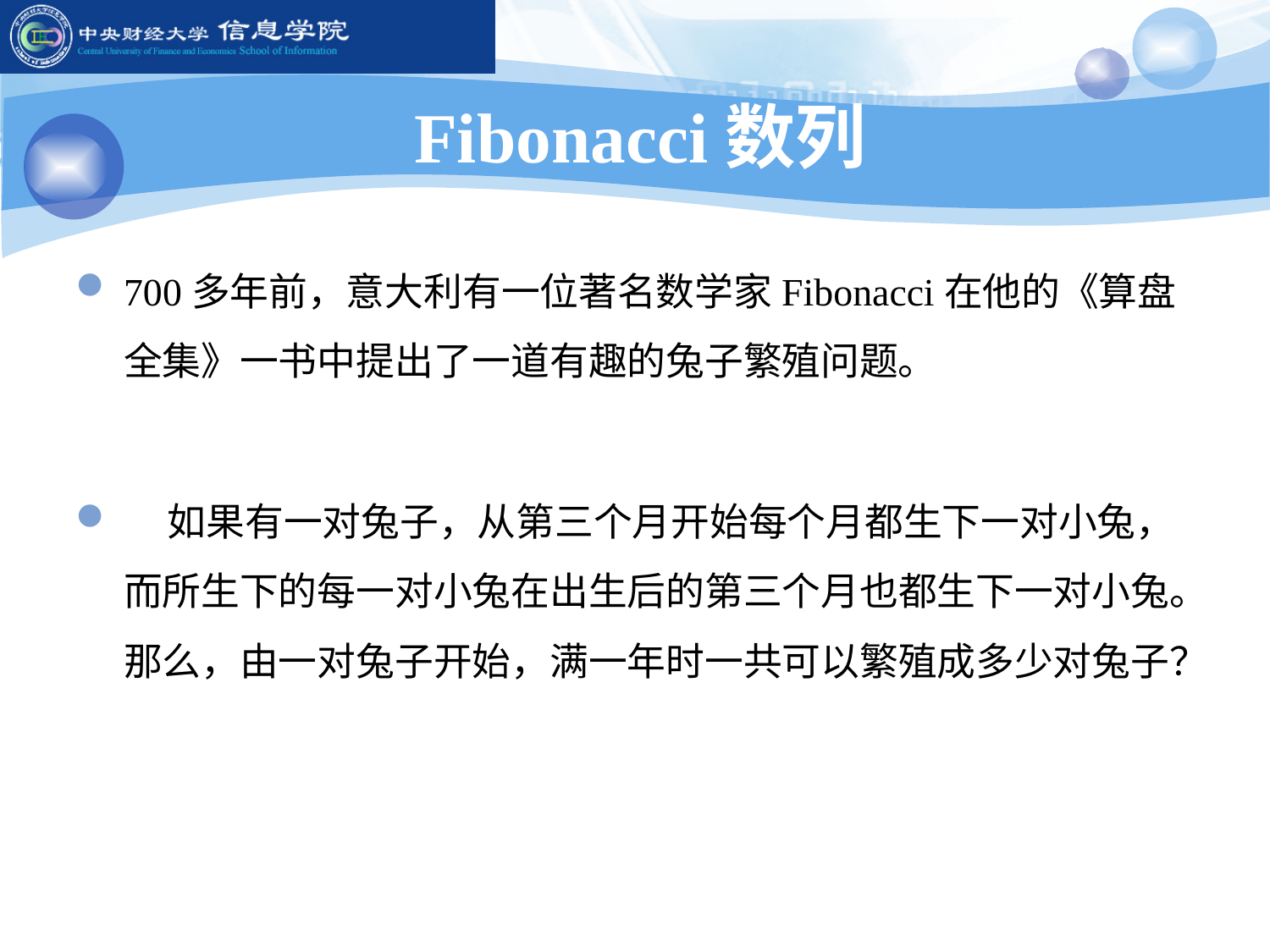

Fibonacci数列
700多年前，意大利有一位著名数学家Fibonacci在他的《算盘全集》一书中提出了一道有趣的兔子繁殖问题。

    如果有一对兔子，从第三个月开始每个月都生下一对小兔，而所生下的每一对小兔在出生后的第三个月也都生下一对小兔。那么，由一对兔子开始，满一年时一共可以繁殖成多少对兔子？